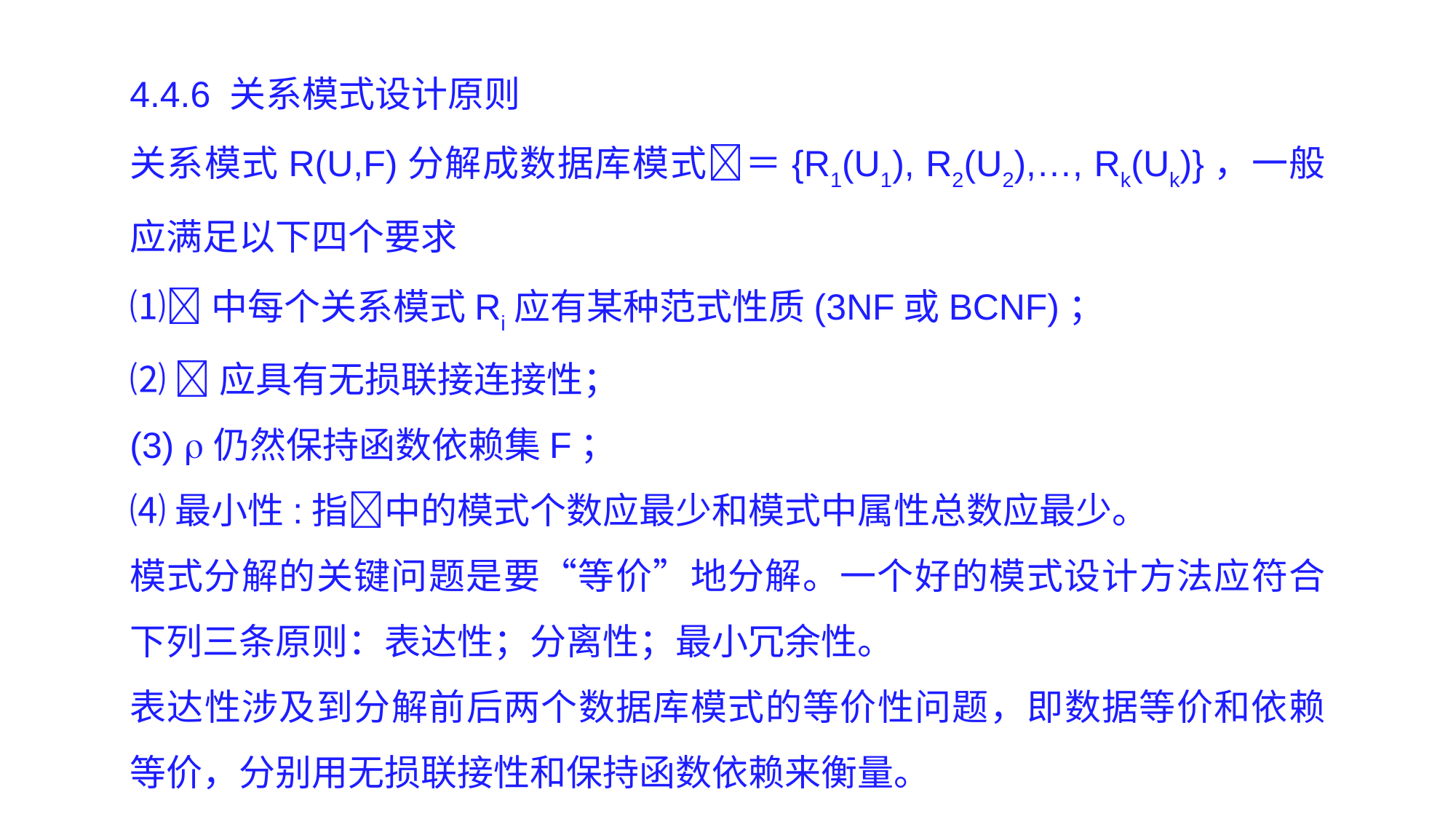

4.4.6 关系模式设计原则
关系模式R(U,F)分解成数据库模式ρ＝{R1(U1), R2(U2),…, Rk(Uk)}，一般应满足以下四个要求
⑴ρ中每个关系模式Ri应有某种范式性质(3NF或BCNF)；
⑵ ρ应具有无损联接连接性；
(3) ρ仍然保持函数依赖集F；
⑷最小性:指ρ中的模式个数应最少和模式中属性总数应最少。
模式分解的关键问题是要“等价”地分解。一个好的模式设计方法应符合下列三条原则：表达性；分离性；最小冗余性。
表达性涉及到分解前后两个数据库模式的等价性问题，即数据等价和依赖等价，分别用无损联接性和保持函数依赖来衡量。